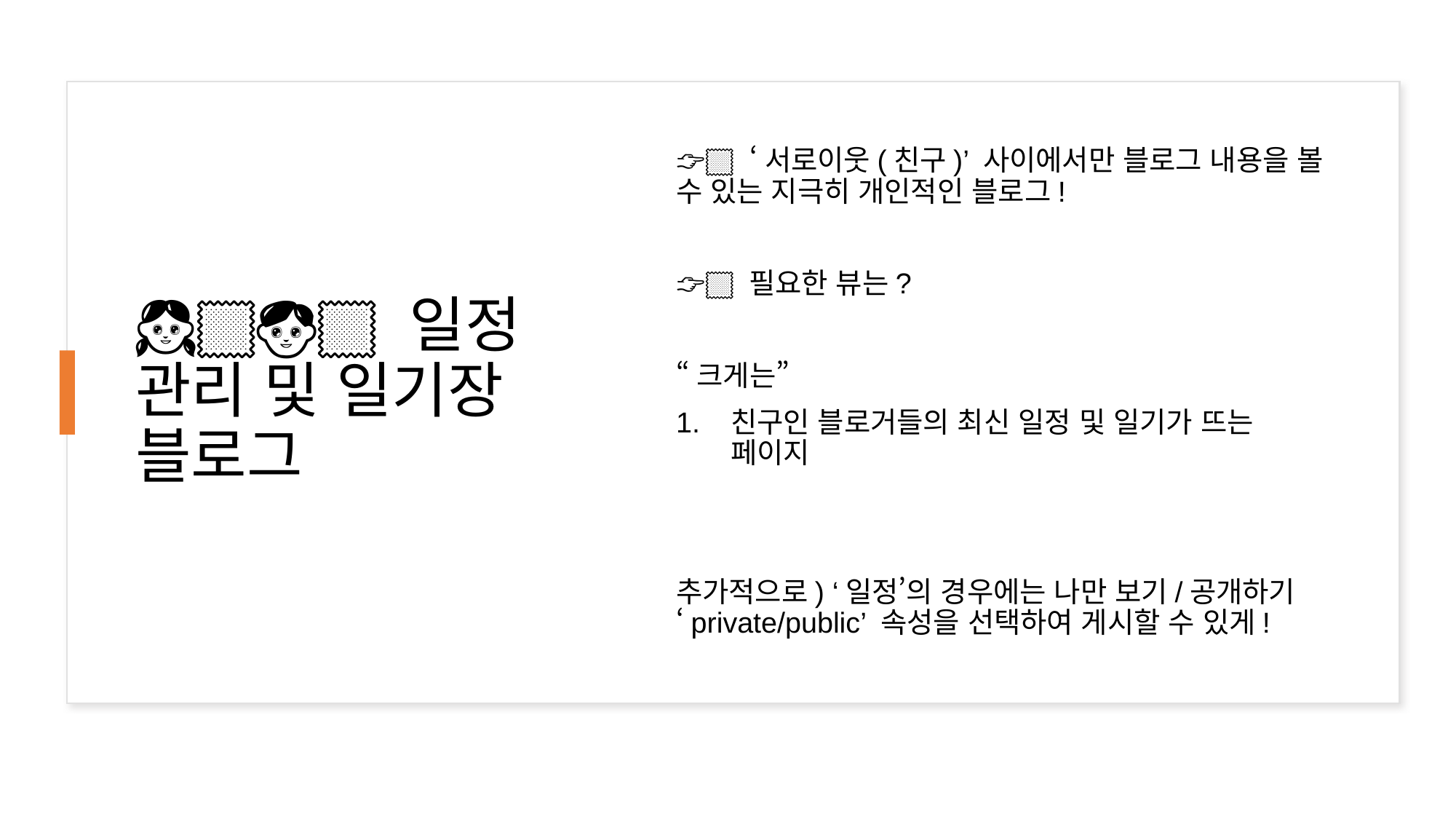

# 👧🏻👦🏻 일정 관리 및 일기장 블로그
👉🏻  ‘서로이웃(친구)’ 사이에서만 블로그 내용을 볼 수 있는 지극히 개인적인 블로그!

👉🏻 필요한 뷰는?

“크게는”
친구인 블로거들의 최신 일정 및 일기가 뜨는 페이지

추가적으로) ‘일정’의 경우에는 나만 보기/공개하기 ‘private/public’ 속성을 선택하여 게시할 수 있게!